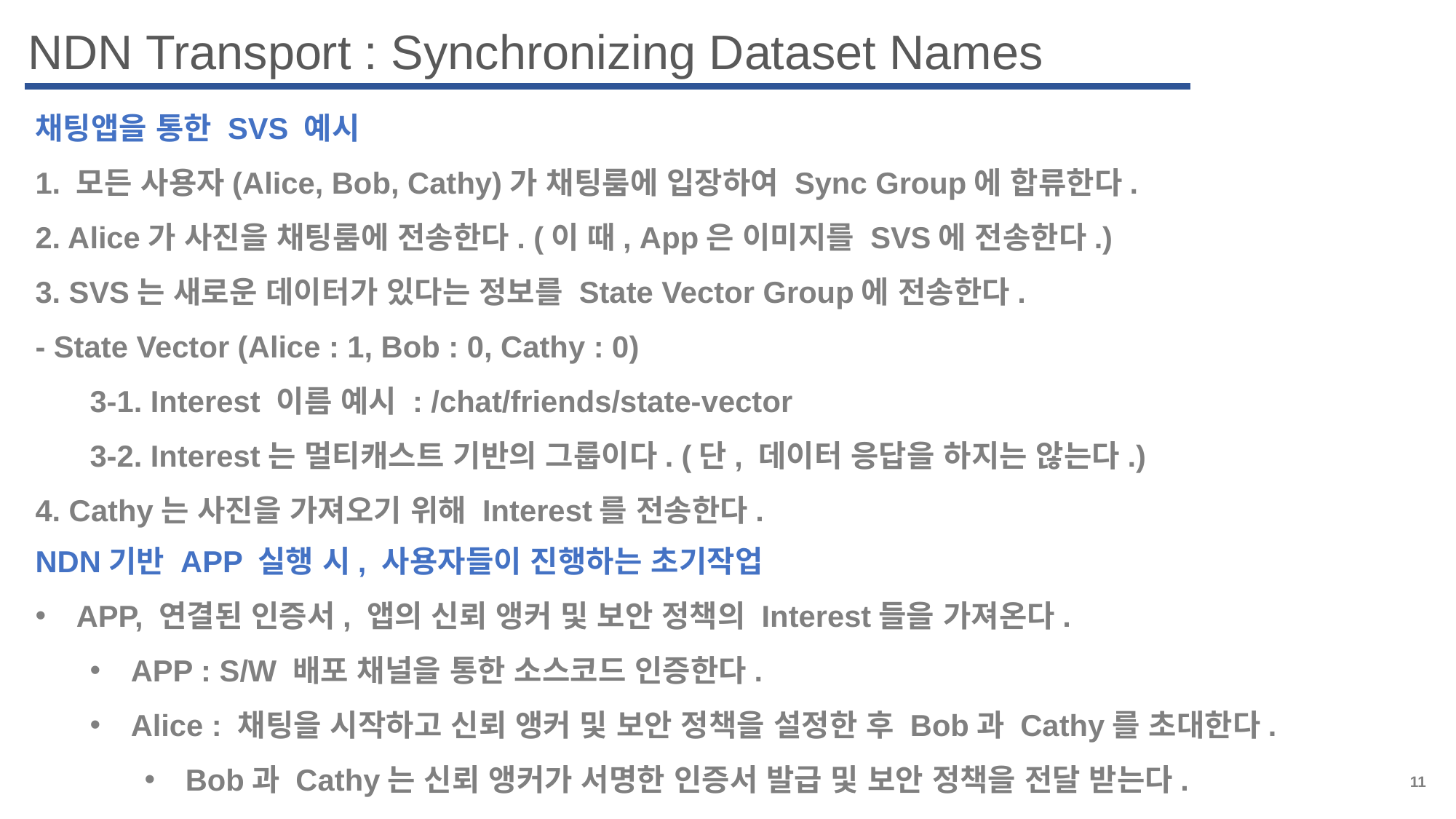

NDN Transport : Synchronizing Dataset Names
채팅앱을 통한 SVS 예시
1. 모든 사용자(Alice, Bob, Cathy)가 채팅룸에 입장하여 Sync Group에 합류한다.
2. Alice가 사진을 채팅룸에 전송한다. (이 때, App은 이미지를 SVS에 전송한다.)
3. SVS는 새로운 데이터가 있다는 정보를 State Vector Group에 전송한다.
- State Vector (Alice : 1, Bob : 0, Cathy : 0)
3-1. Interest 이름 예시 : /chat/friends/state-vector
3-2. Interest는 멀티캐스트 기반의 그룹이다. (단, 데이터 응답을 하지는 않는다.)
4. Cathy는 사진을 가져오기 위해 Interest를 전송한다.
NDN기반 APP 실행 시, 사용자들이 진행하는 초기작업
APP, 연결된 인증서, 앱의 신뢰 앵커 및 보안 정책의 Interest들을 가져온다.
APP : S/W 배포 채널을 통한 소스코드 인증한다.
Alice : 채팅을 시작하고 신뢰 앵커 및 보안 정책을 설정한 후 Bob과 Cathy를 초대한다.
Bob과 Cathy는 신뢰 앵커가 서명한 인증서 발급 및 보안 정책을 전달 받는다.
11